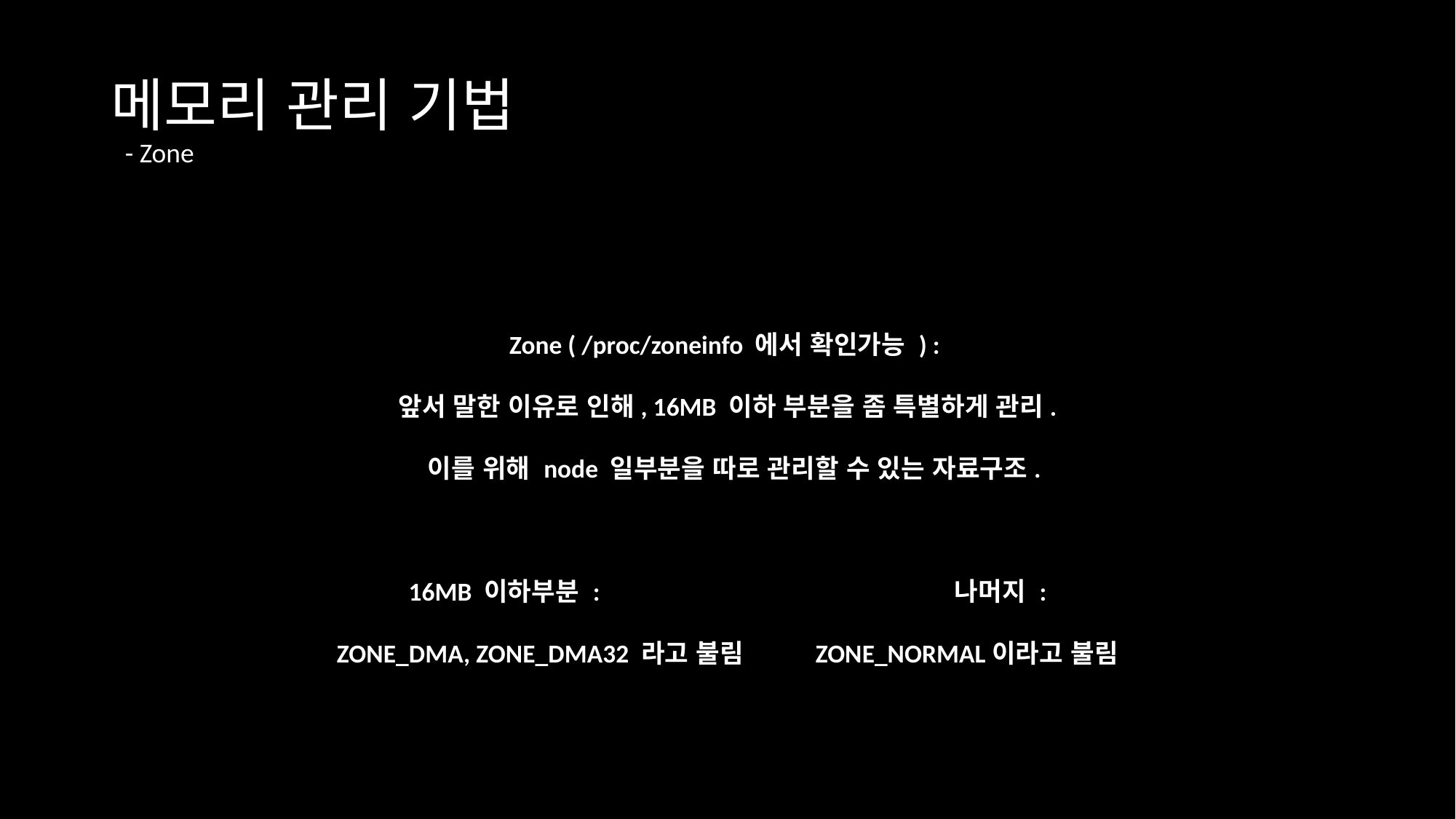

# 메모리 관리 기법 - Zone
Zone ( /proc/zoneinfo 에서 확인가능 ) :
앞서 말한 이유로 인해, 16MB 이하 부분을 좀 특별하게 관리.
 이를 위해 node 일부분을 따로 관리할 수 있는 자료구조.

16MB 이하부분 :		  		나머지 :
ZONE_DMA, ZONE_DMA32 라고 불림         ZONE_NORMAL이라고 불림